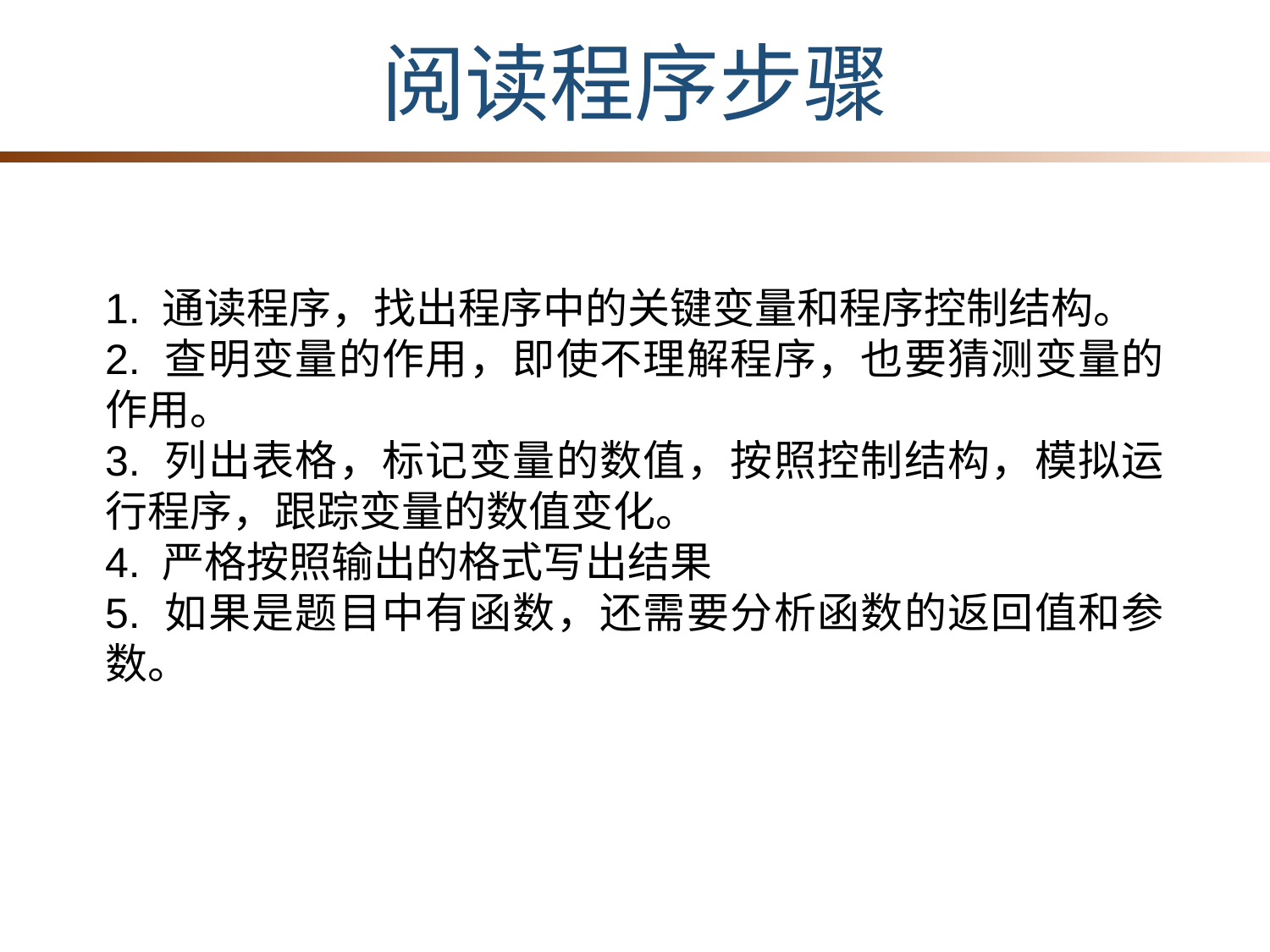

阅读程序步骤
1. 通读程序，找出程序中的关键变量和程序控制结构。
2. 查明变量的作用，即使不理解程序，也要猜测变量的作用。
3. 列出表格，标记变量的数值，按照控制结构，模拟运行程序，跟踪变量的数值变化。
4. 严格按照输出的格式写出结果
5. 如果是题目中有函数，还需要分析函数的返回值和参数。